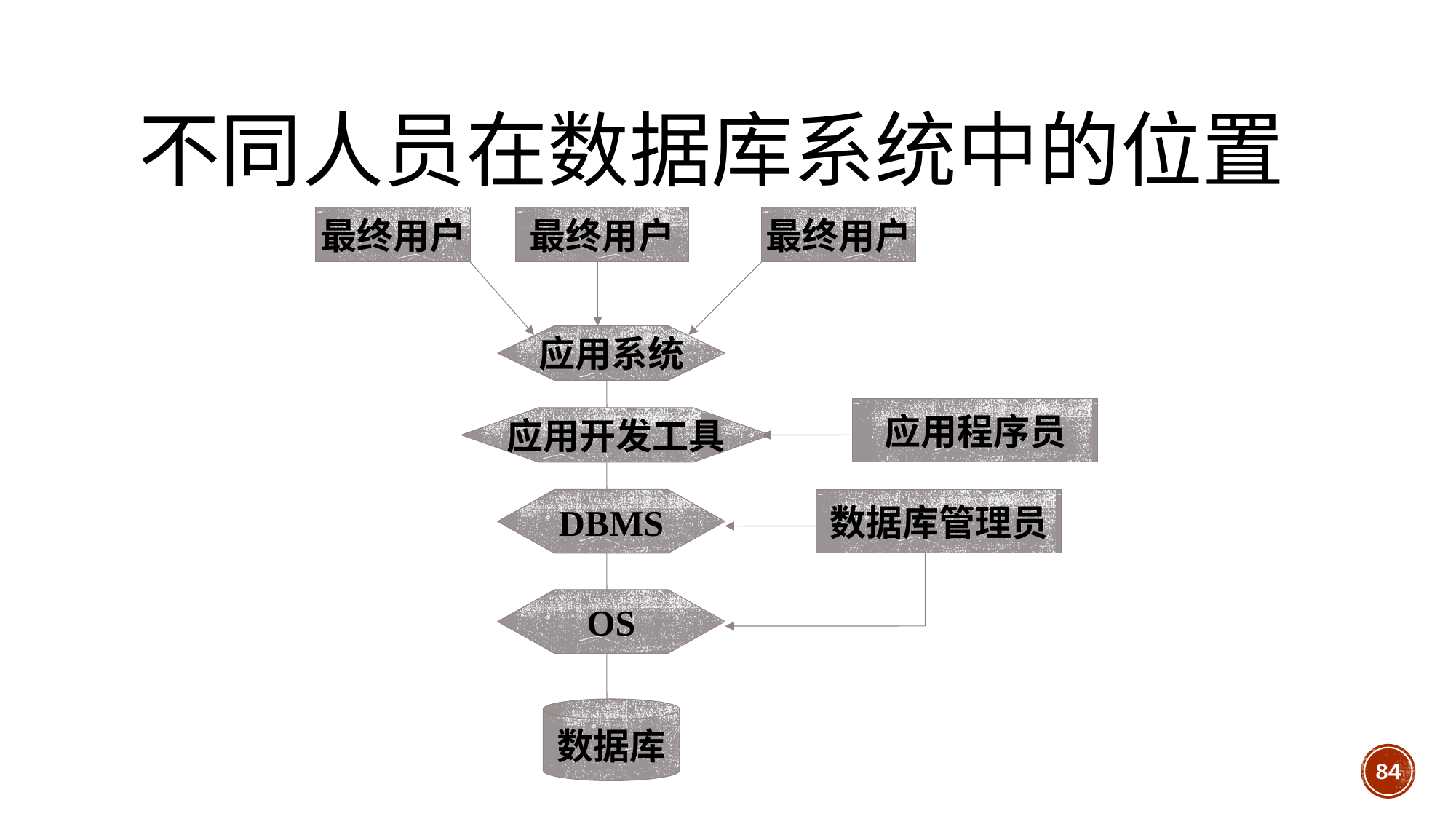

# 不同人员在数据库系统中的位置
最终用户
最终用户
最终用户

应用系统

应用程序员
应用开发工具

DBMS
数据库管理员

OS

数据库
84